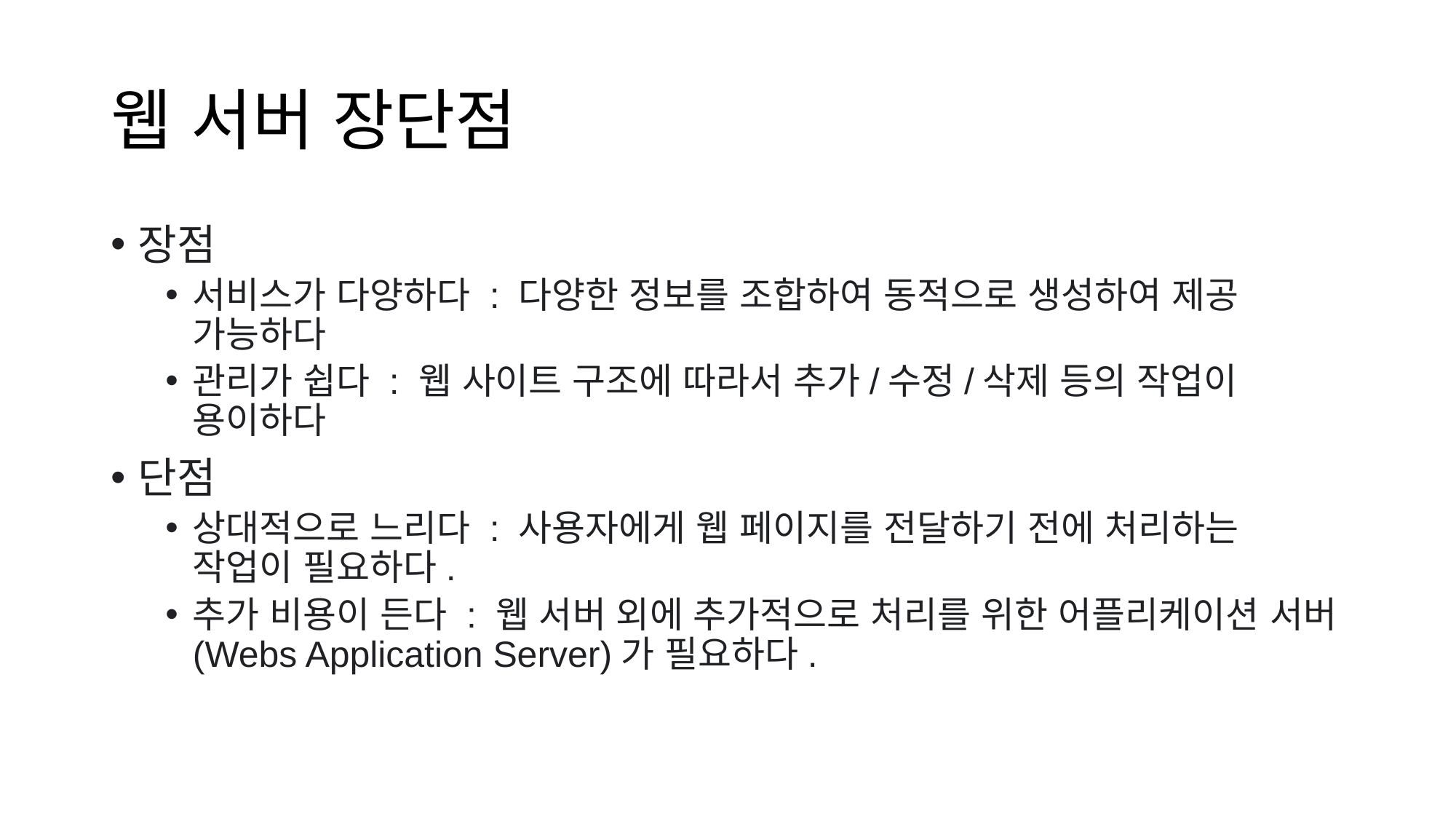

# 웹 서버 장단점
장점
서비스가 다양하다 : 다양한 정보를 조합하여 동적으로 생성하여 제공 가능하다
관리가 쉽다 : 웹 사이트 구조에 따라서 추가/수정/삭제 등의 작업이 용이하다
단점
상대적으로 느리다 : 사용자에게 웹 페이지를 전달하기 전에 처리하는 작업이 필요하다.
추가 비용이 든다 : 웹 서버 외에 추가적으로 처리를 위한 어플리케이션 서버(Webs Application Server)가 필요하다.